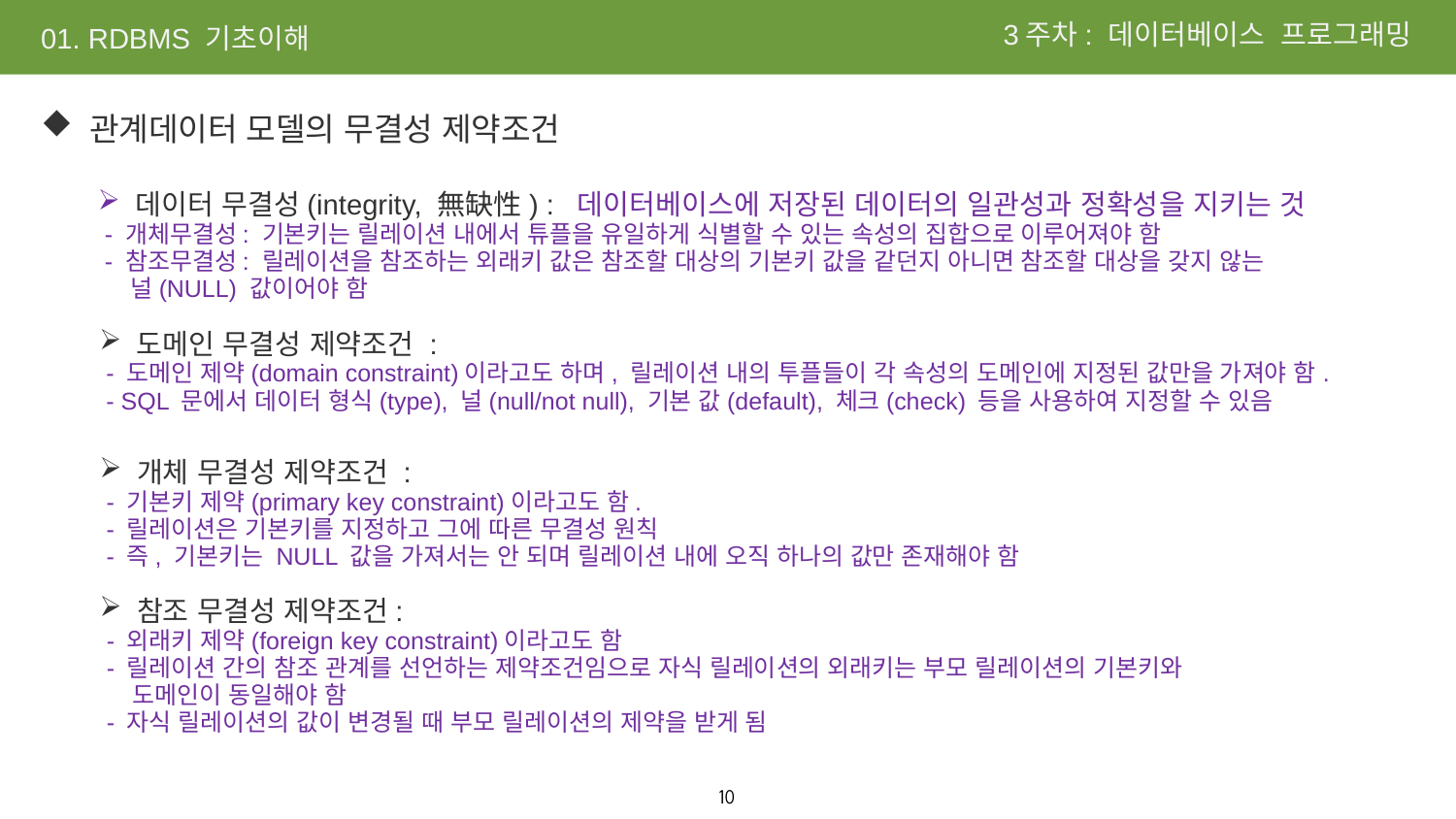

3주차: 데이터베이스  프로그래밍
01. RDBMS 기초이해
 관계데이터 모델의 무결성 제약조건
 데이터 무결성(integrity, 無缺性) :  데이터베이스에 저장된 데이터의 일관성과 정확성을 지키는 것
 - 개체무결성: 기본키는 릴레이션 내에서 튜플을 유일하게 식별할 수 있는 속성의 집합으로 이루어져야 함
 - 참조무결성: 릴레이션을 참조하는 외래키 값은 참조할 대상의 기본키 값을 같던지 아니면 참조할 대상을 갖지 않는
    널(NULL) 값이어야 함
 도메인 무결성 제약조건 :
 - 도메인 제약(domain constraint)이라고도 하며, 릴레이션 내의 투플들이 각 속성의 도메인에 지정된 값만을 가져야 함.
 - SQL 문에서 데이터 형식(type), 널(null/not null), 기본 값(default), 체크(check) 등을 사용하여 지정할 수 있음
 개체 무결성 제약조건 :
 - 기본키 제약(primary key constraint)이라고도 함.
 - 릴레이션은 기본키를 지정하고 그에 따른 무결성 원칙
 - 즉, 기본키는 NULL 값을 가져서는 안 되며 릴레이션 내에 오직 하나의 값만 존재해야 함
 참조 무결성 제약조건:
 - 외래키 제약(foreign key constraint)이라고도 함
 - 릴레이션 간의 참조 관계를 선언하는 제약조건임으로 자식 릴레이션의 외래키는 부모 릴레이션의 기본키와
    도메인이 동일해야 함
 - 자식 릴레이션의 값이 변경될 때 부모 릴레이션의 제약을 받게 됨
10